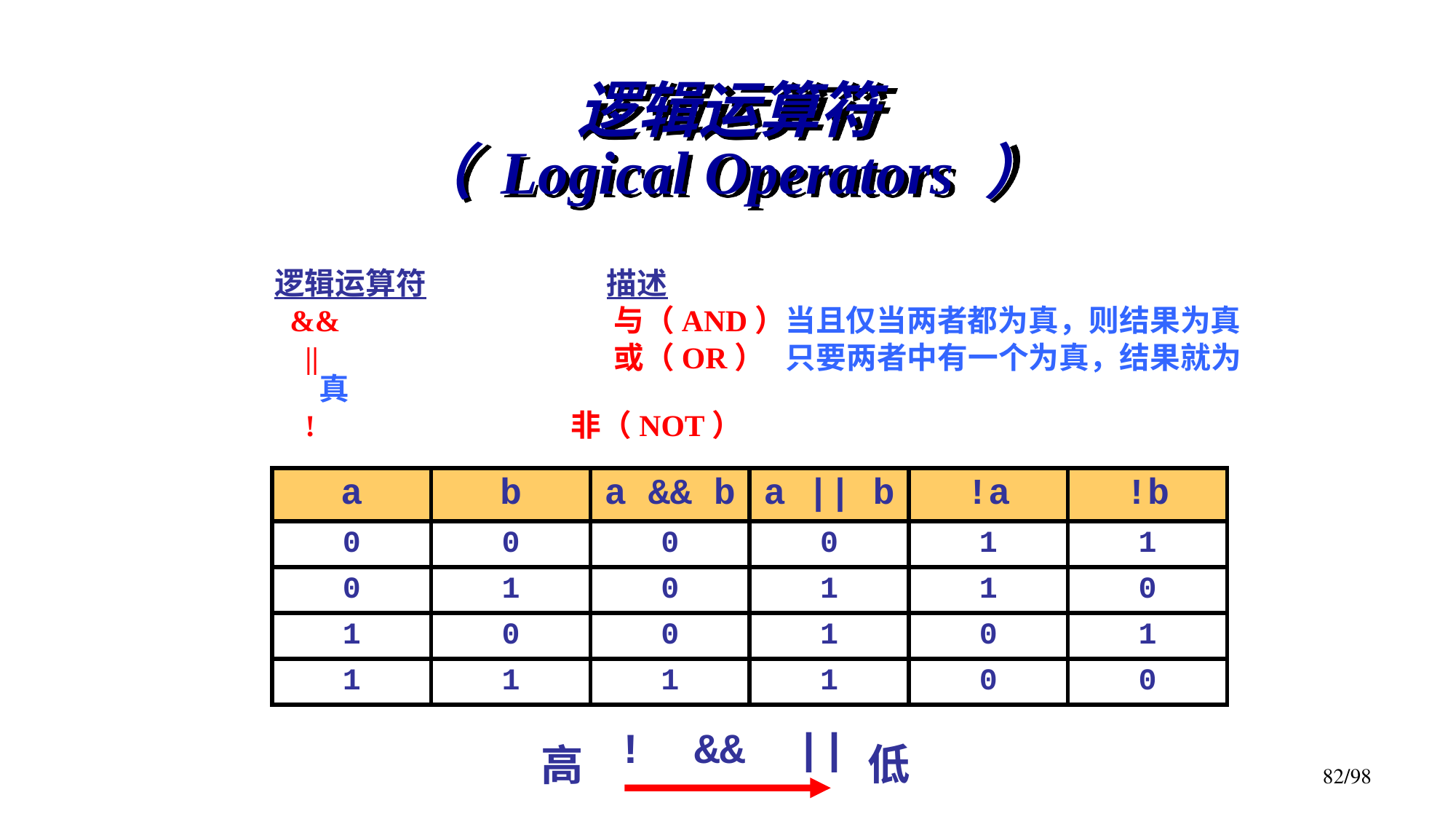

# 逻辑运算符 （ Logical Operators ）
逻辑运算符		          描述
  &&		         与（AND）当且仅当两者都为真，则结果为真
    ||			         或（OR）   只要两者中有一个为真，结果就为真
    !	                                非（NOT）
| a | b | a && b | a || b | !a | !b |
| --- | --- | --- | --- | --- | --- |
| 0 | 0 | 0 | 0 | 1 | 1 |
| 0 | 1 | 0 | 1 | 1 | 0 |
| 1 | 0 | 0 | 1 | 0 | 1 |
| 1 | 1 | 1 | 1 | 0 | 0 |
!  &&  ||
低
高